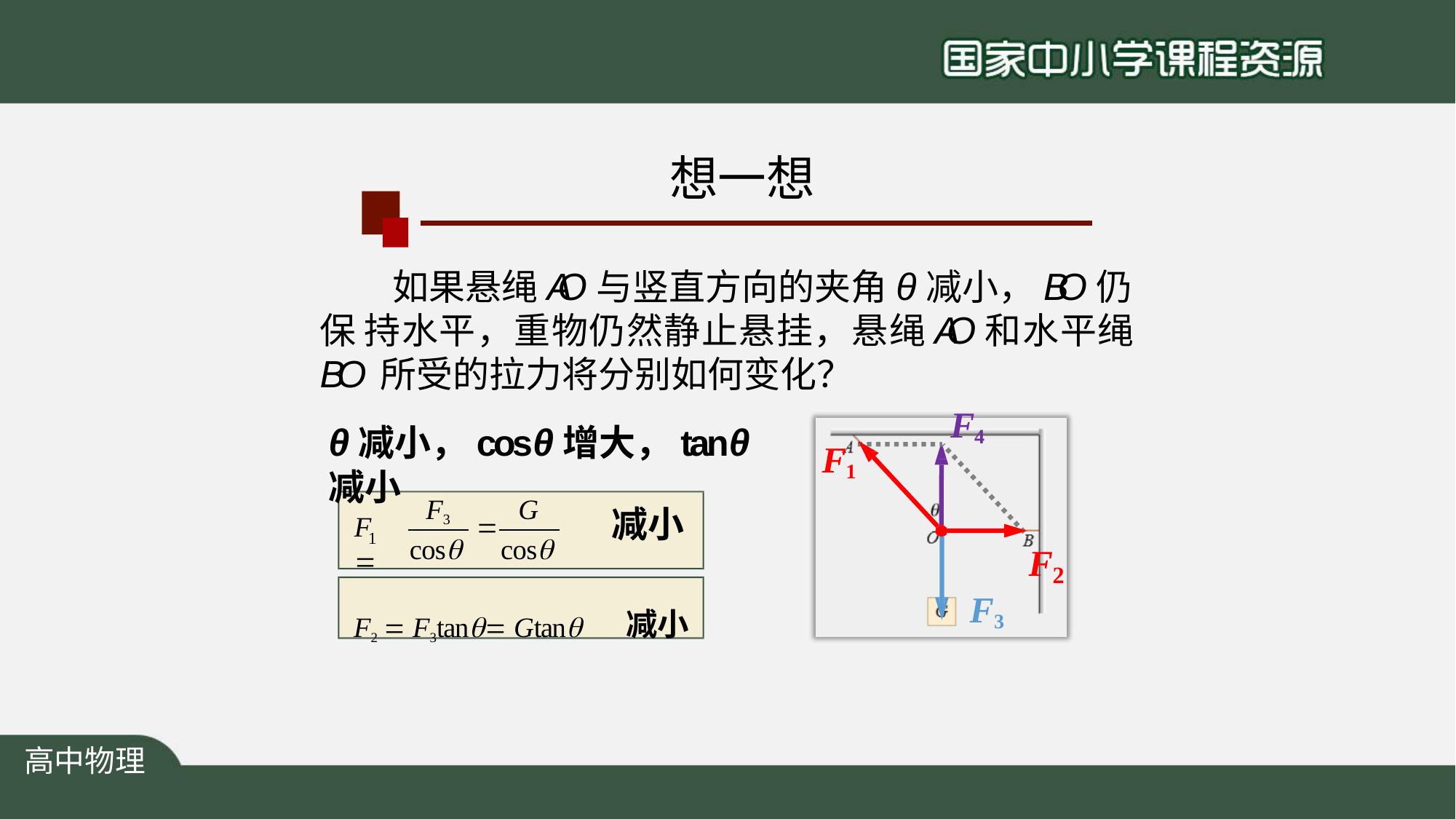

# 想一想

如果悬绳AO与竖直方向的夹角θ减小，BO仍保 持水平，重物仍然静止悬挂，悬绳AO和水平绳BO  所受的拉力将分别如何变化？
F4

θ减小，cosθ增大，tanθ减小
F1

F3	G

减小
F =
=

1
cosθ	cosθ

F
2

F2   = F3tanθ= Gtanθ	减小
F3
高中物理